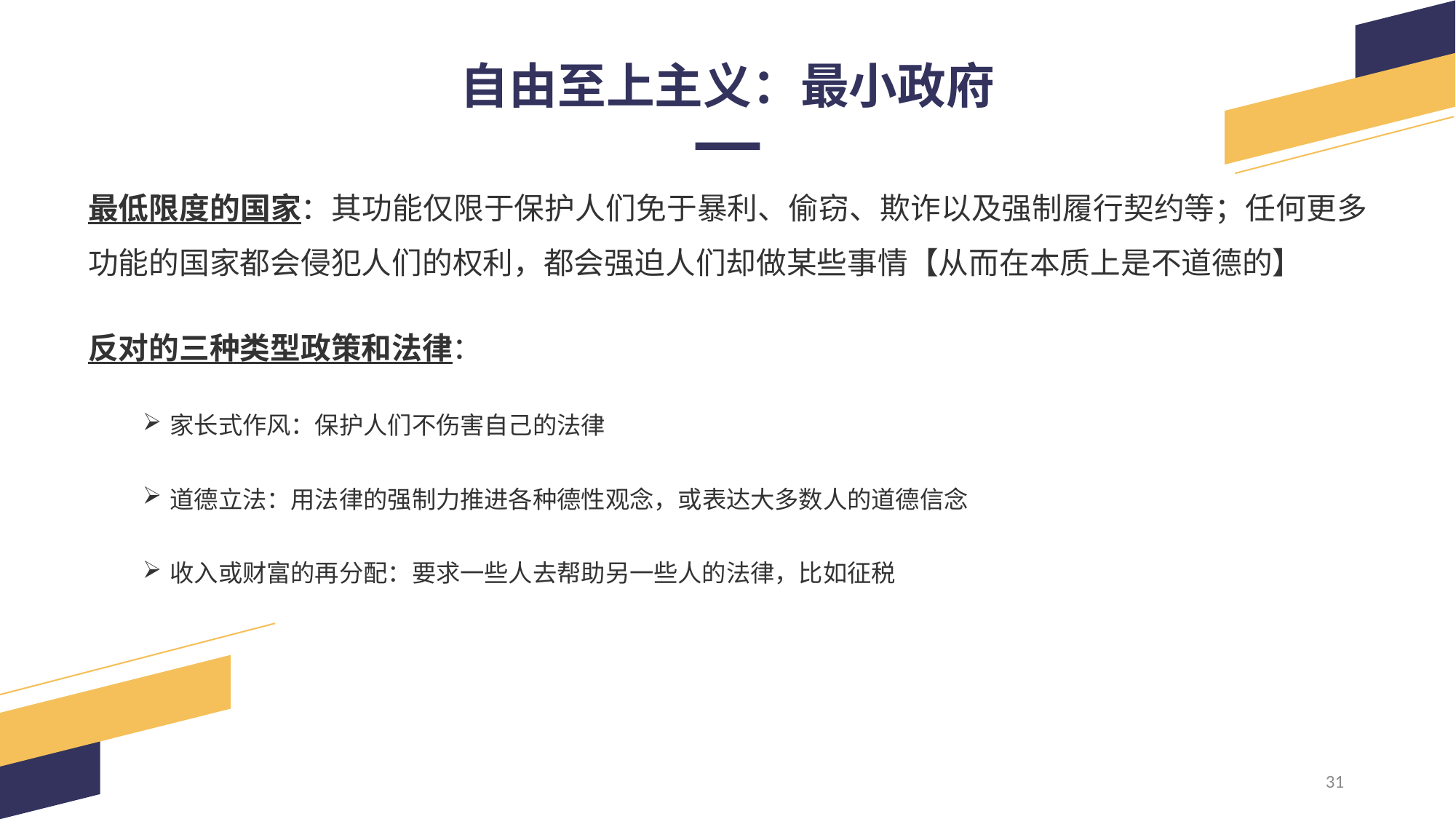

自由至上主义：最小政府

最低限度的国家：其功能仅限于保护人们免于暴利、偷窃、欺诈以及强制履行契约等；任何更多功能的国家都会侵犯人们的权利，都会强迫人们却做某些事情【从而在本质上是不道德的】
反对的三种类型政策和法律：
家长式作风：保护人们不伤害自己的法律
道德立法：用法律的强制力推进各种德性观念，或表达大多数人的道德信念
收入或财富的再分配：要求一些人去帮助另一些人的法律，比如征税

31